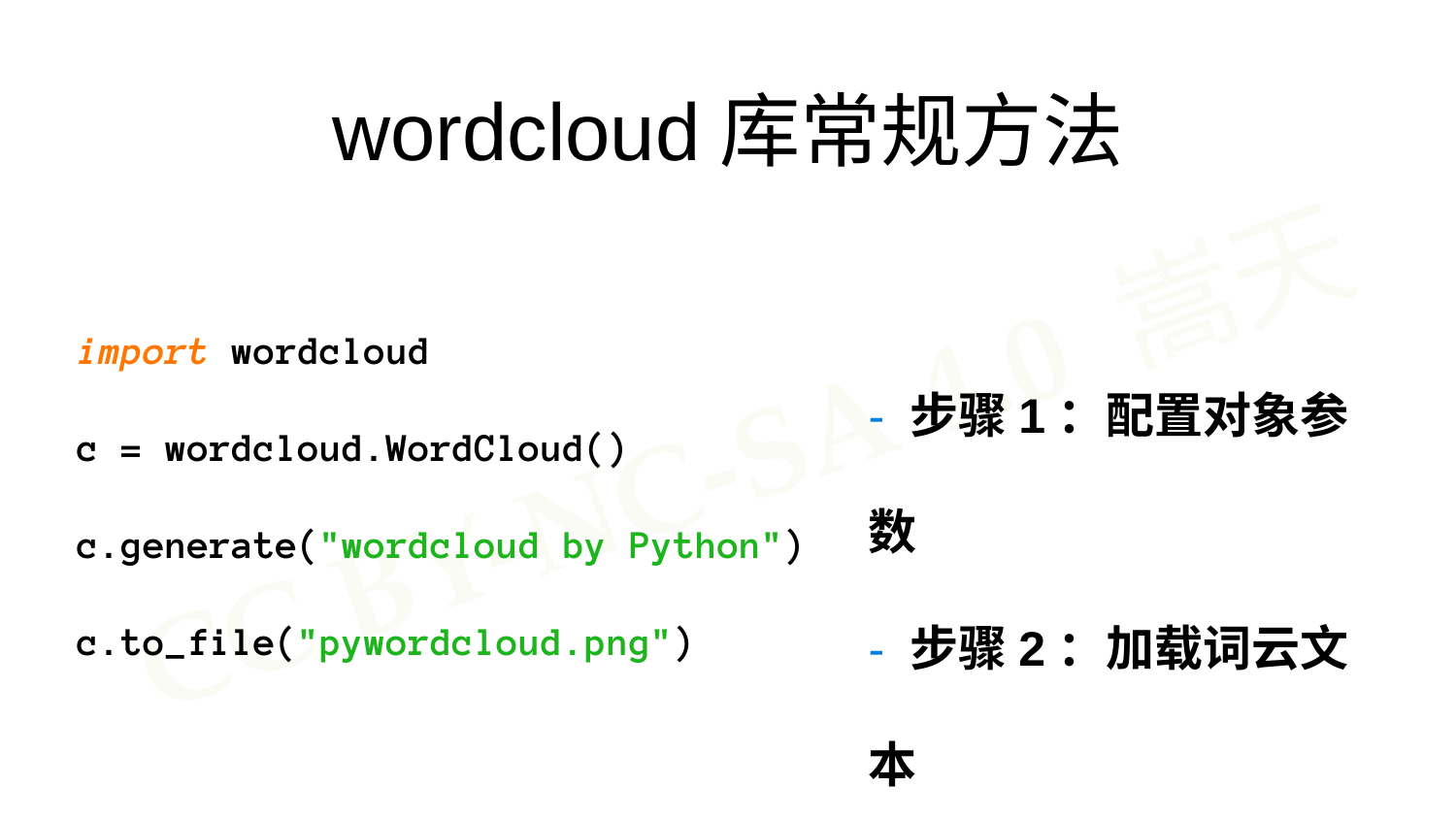

wordcloud库常规方法
import wordcloud
c = wordcloud.WordCloud()
c.generate("wordcloud by Python")
c.to_file("pywordcloud.png")
- 步骤1：配置对象参数
- 步骤2：加载词云文本
- 步骤3：输出词云文件